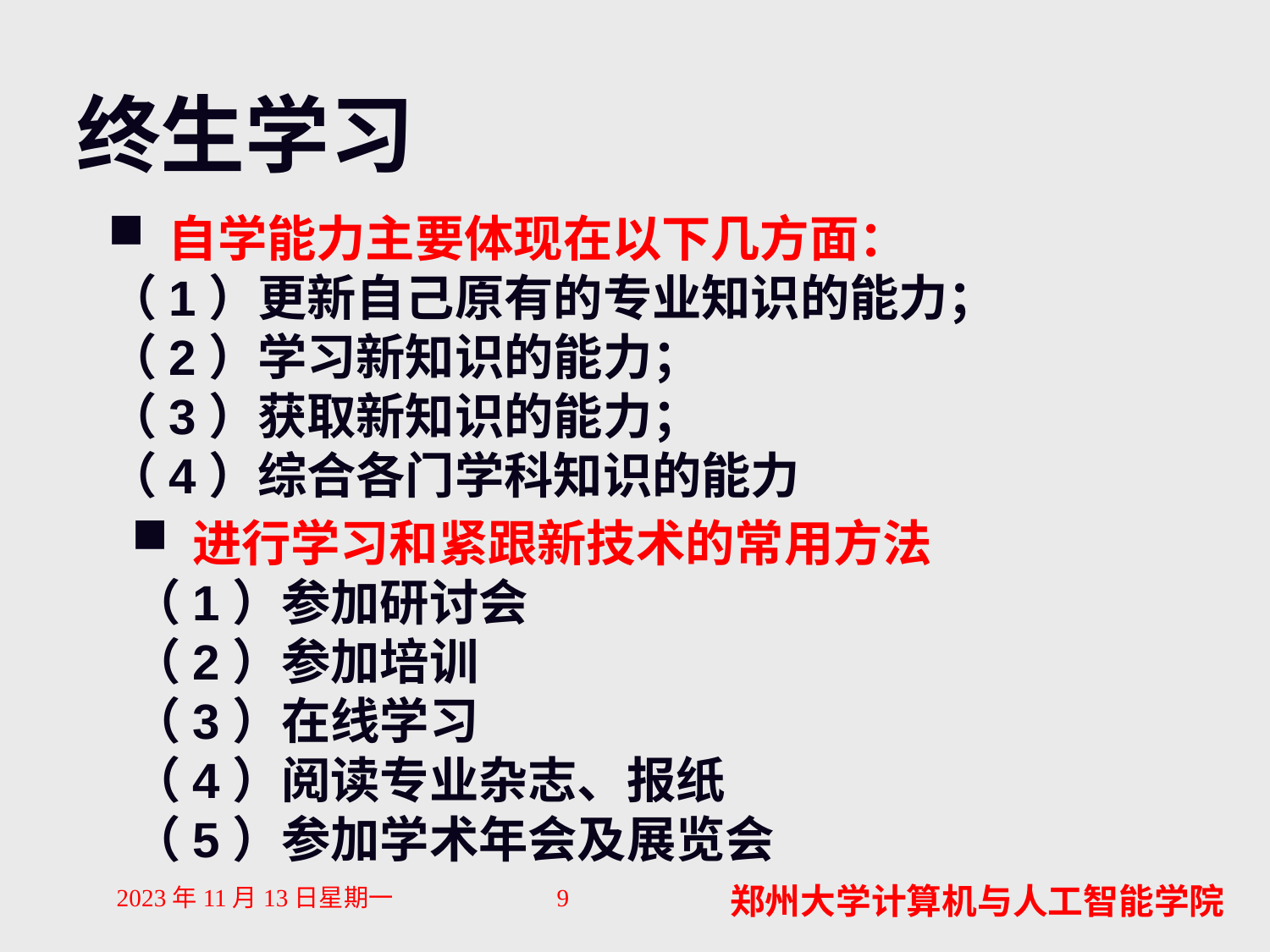

# 终生学习
 自学能力主要体现在以下几方面：
（1）更新自己原有的专业知识的能力；
（2）学习新知识的能力；
（3）获取新知识的能力；
（4）综合各门学科知识的能力
 进行学习和紧跟新技术的常用方法
（1）参加研讨会
（2）参加培训
（3）在线学习
（4）阅读专业杂志、报纸
（5）参加学术年会及展览会